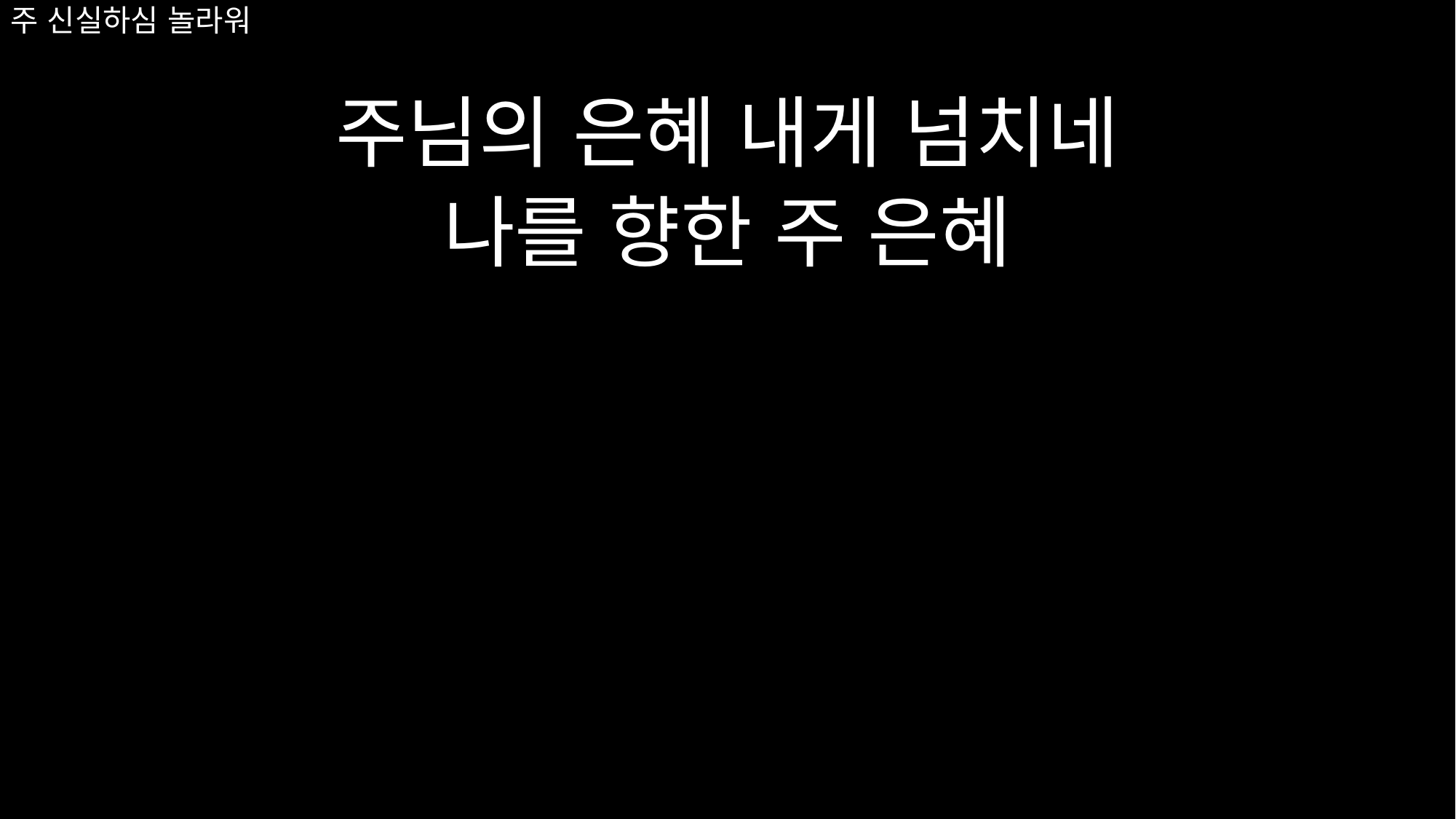

# 주 신실하심 놀라워
주님의 은혜 내게 넘치네
나를 향한 주 은혜